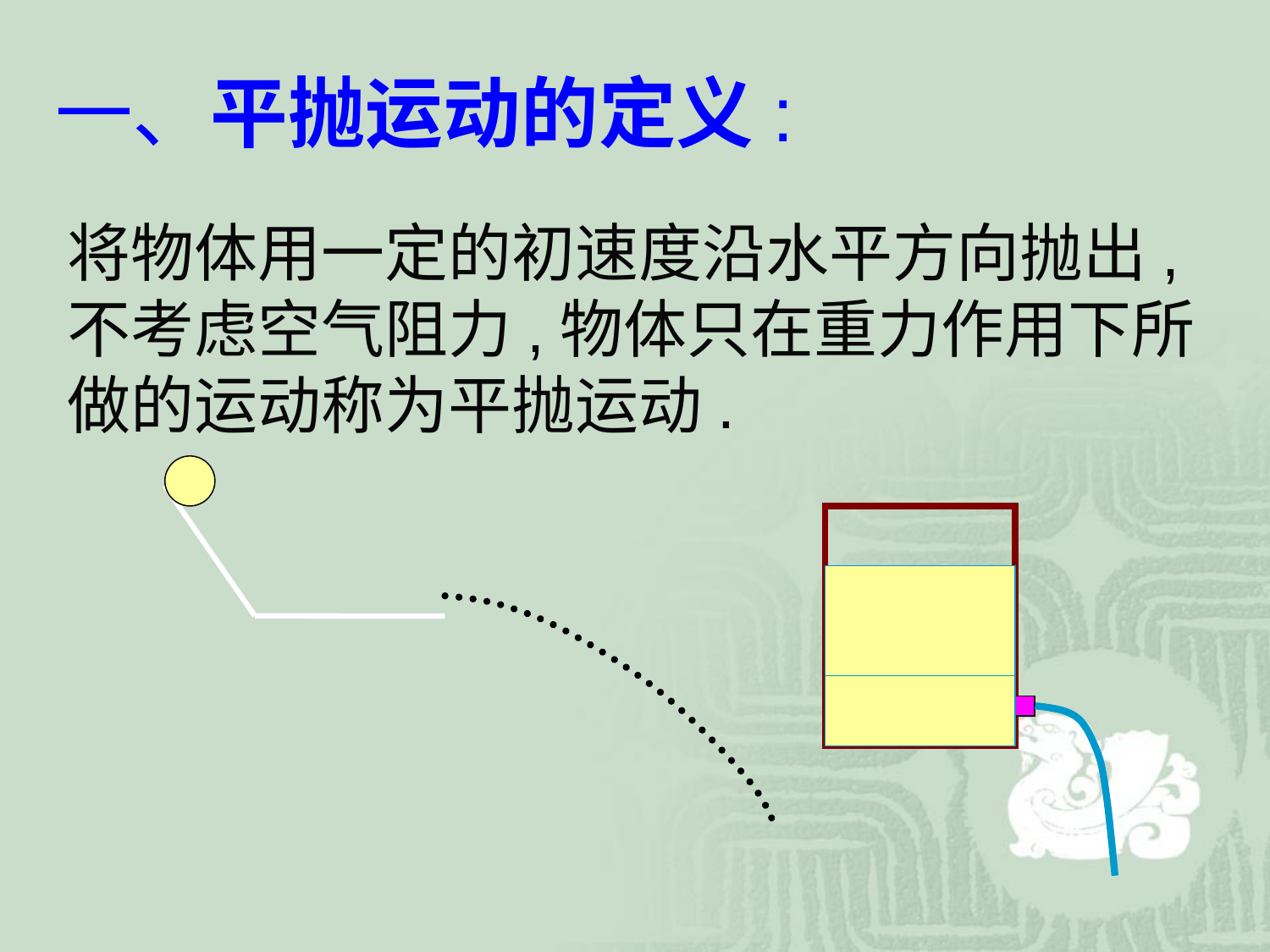

# 一、平抛运动的定义:
将物体用一定的初速度沿水平方向抛出,不考虑空气阻力,物体只在重力作用下所做的运动称为平抛运动.